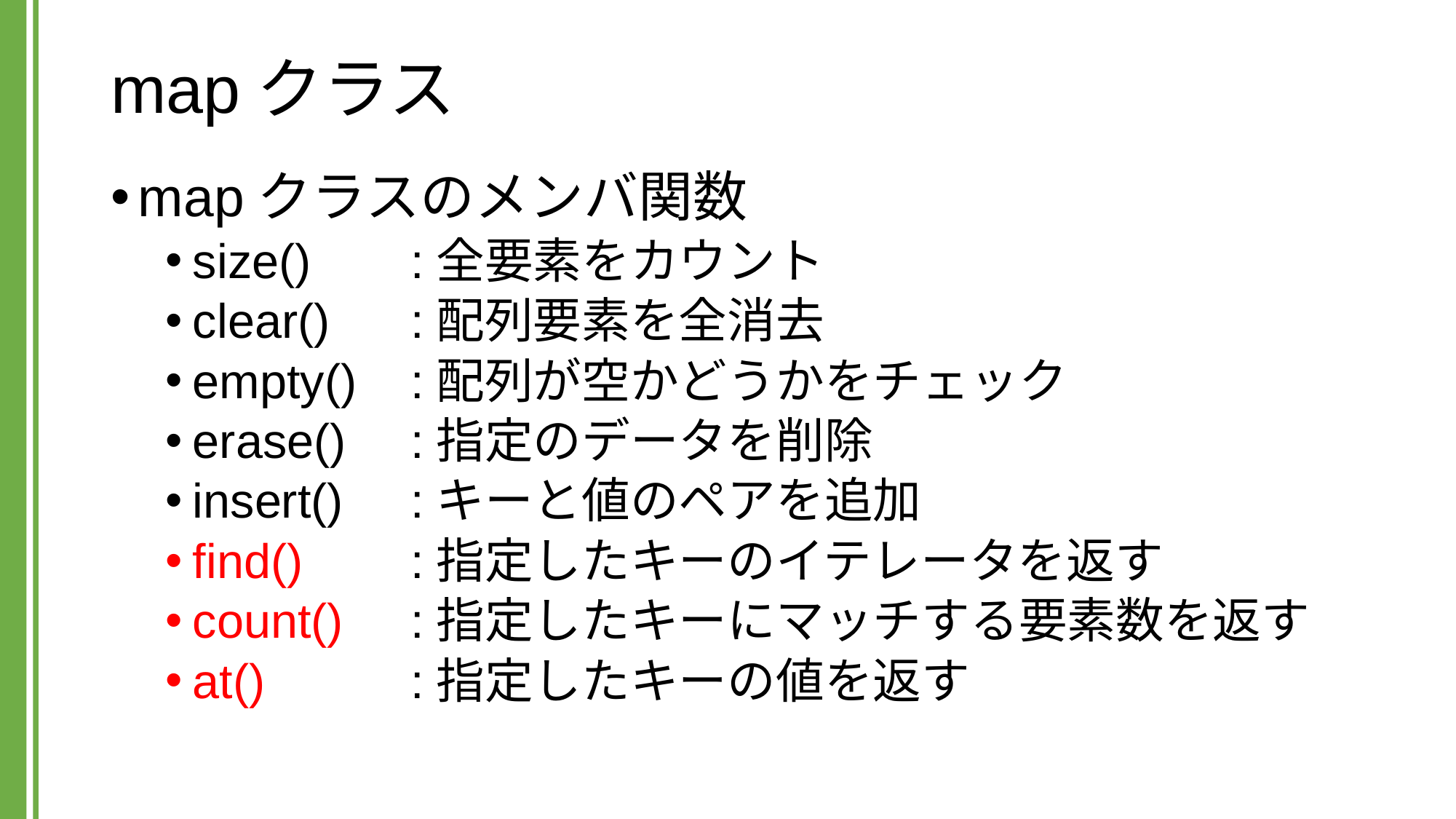

# mapクラス
mapクラスのメンバ関数
size()	:全要素をカウント
clear()	:配列要素を全消去
empty()	:配列が空かどうかをチェック
erase()	:指定のデータを削除
insert()	:キーと値のペアを追加
find()	:指定したキーのイテレータを返す
count()	:指定したキーにマッチする要素数を返す
at()		:指定したキーの値を返す